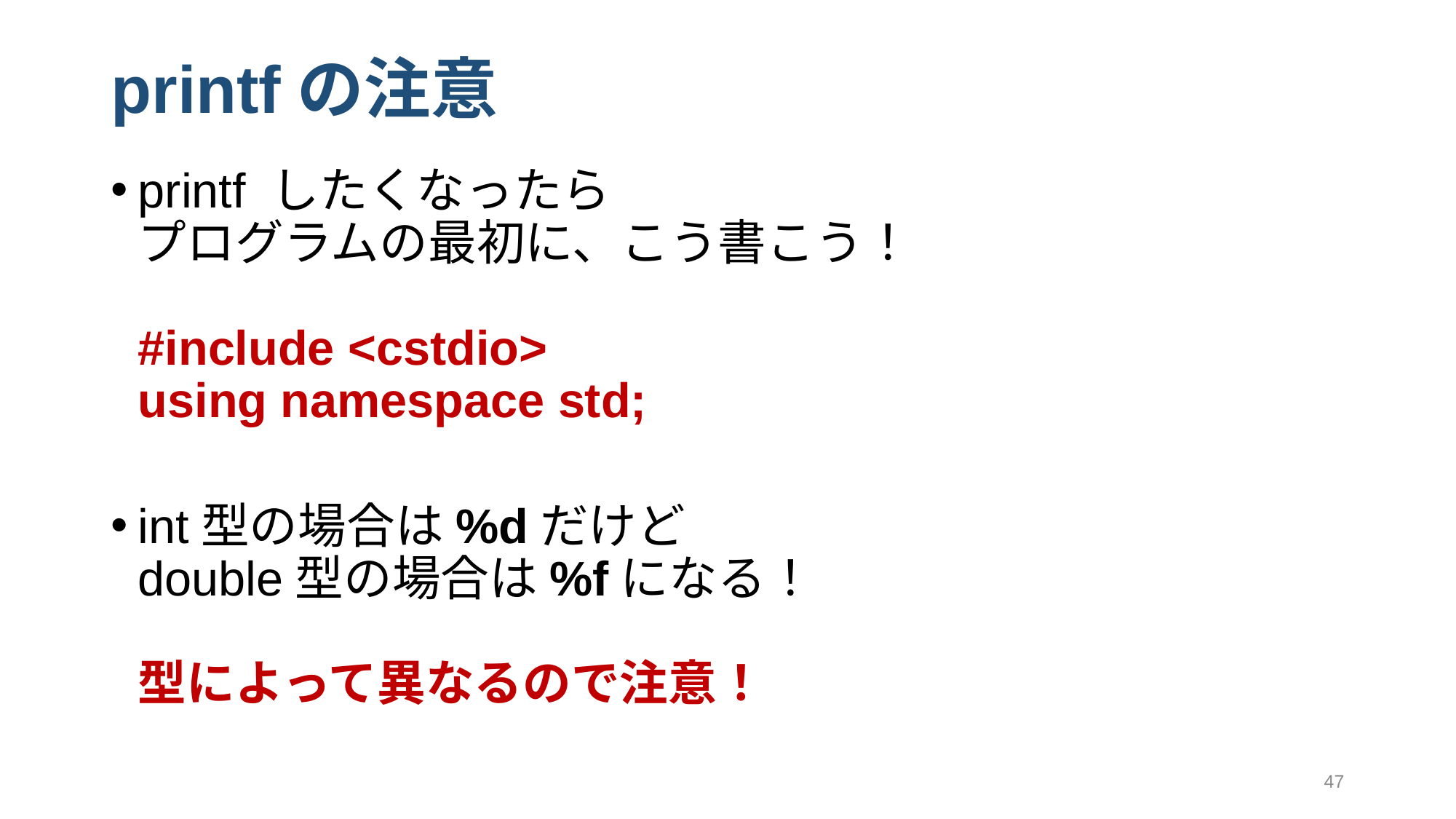

# printfの注意
printf したくなったら
プログラムの最初に、こう書こう！
#include <cstdio>
using namespace std;
int型の場合は%dだけど
double型の場合は%fになる！
型によって異なるので注意！
47